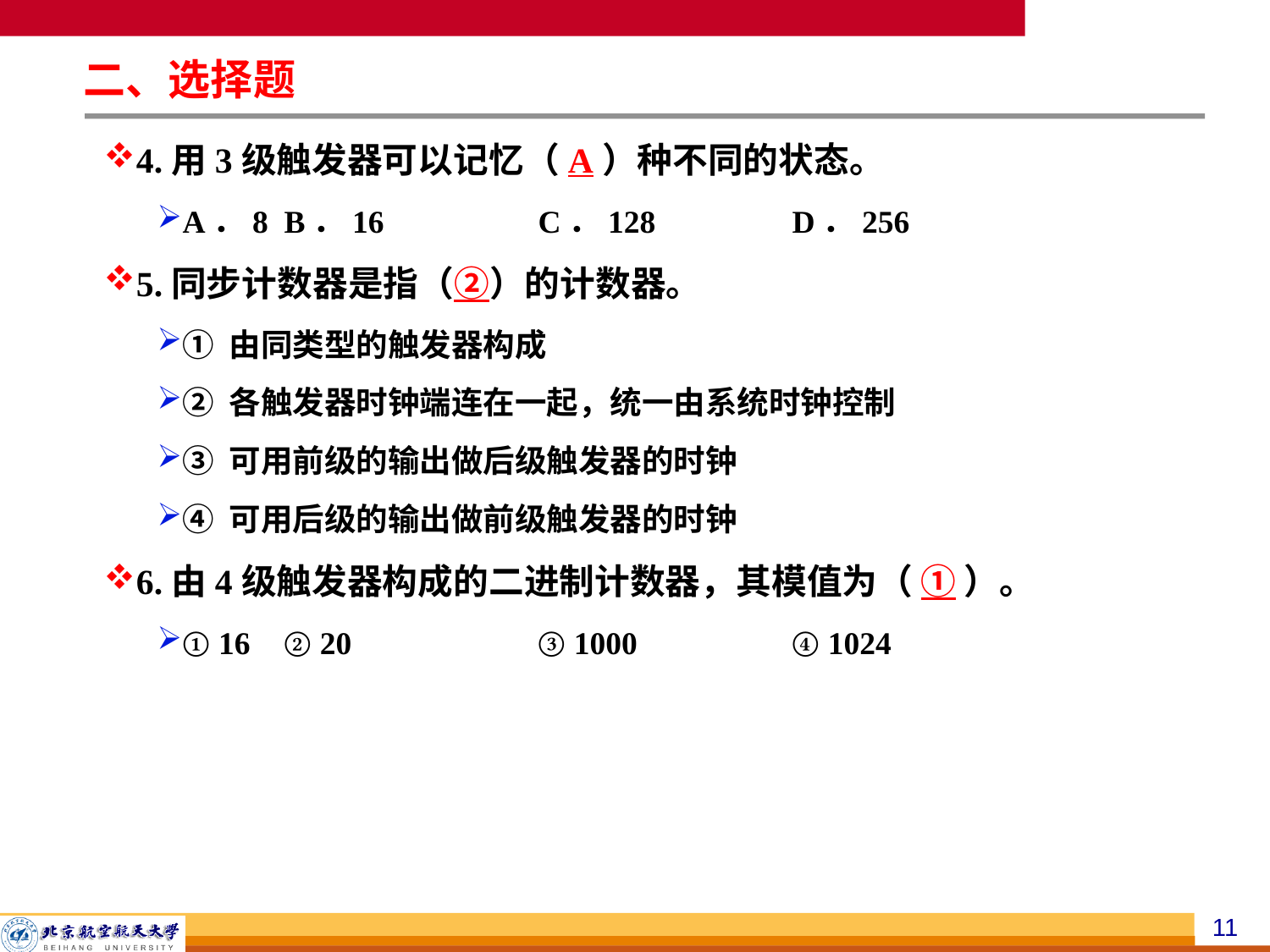

二、选择题
4.用3级触发器可以记忆（A）种不同的状态。
A．8	B．16		C．128		D．256
5.同步计数器是指（②）的计数器。
① 由同类型的触发器构成
② 各触发器时钟端连在一起，统一由系统时钟控制
③ 可用前级的输出做后级触发器的时钟
④ 可用后级的输出做前级触发器的时钟
6.由4级触发器构成的二进制计数器，其模值为（ ① ）。
① 16	② 20		③ 1000		④ 1024